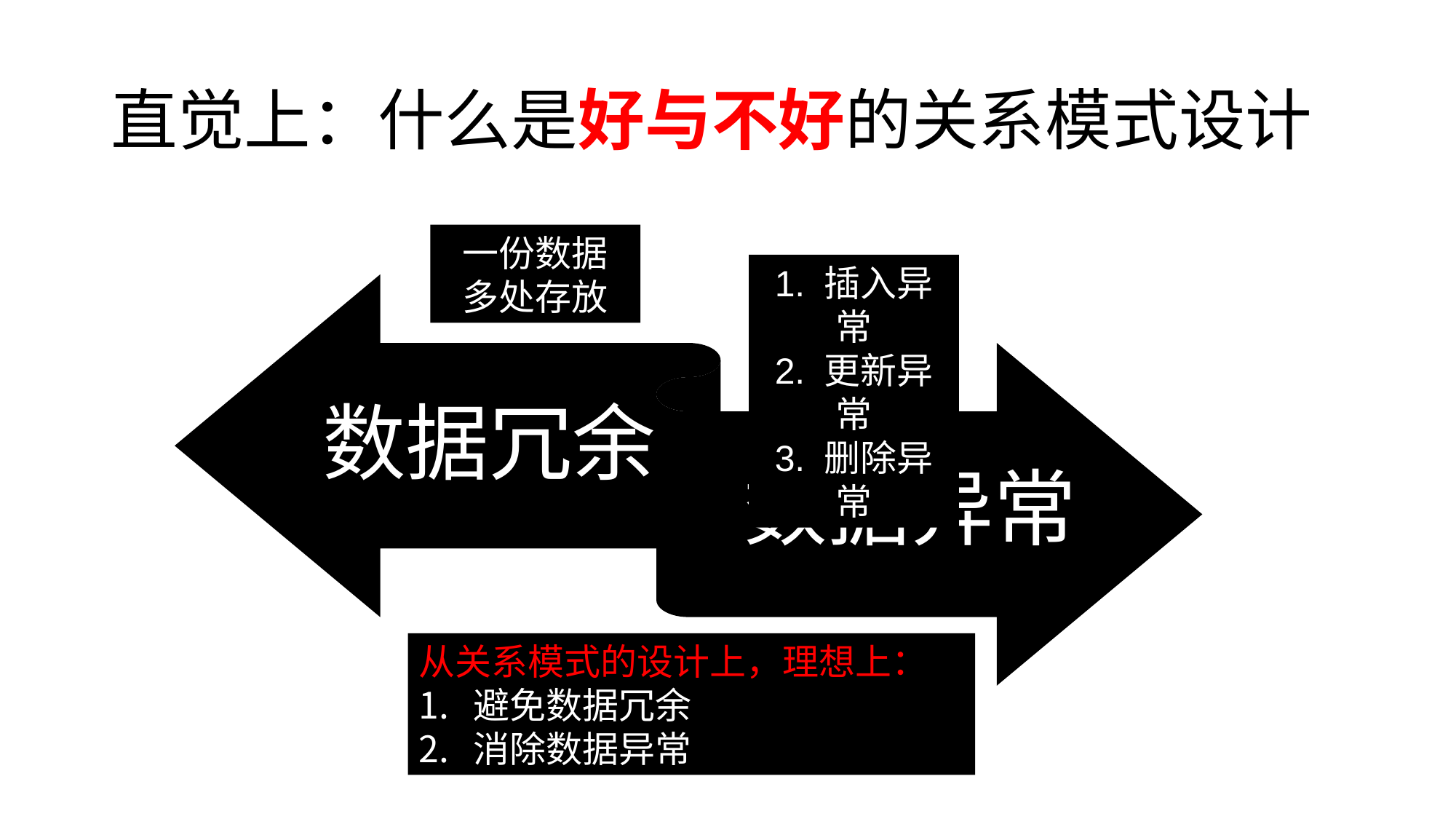

# 直觉上：什么是好与不好的关系模式设计
一份数据
多处存放
1. 插入异常
2. 更新异常
3. 删除异常
数据冗余
数据异常
从关系模式的设计上，理想上：
避免数据冗余
消除数据异常